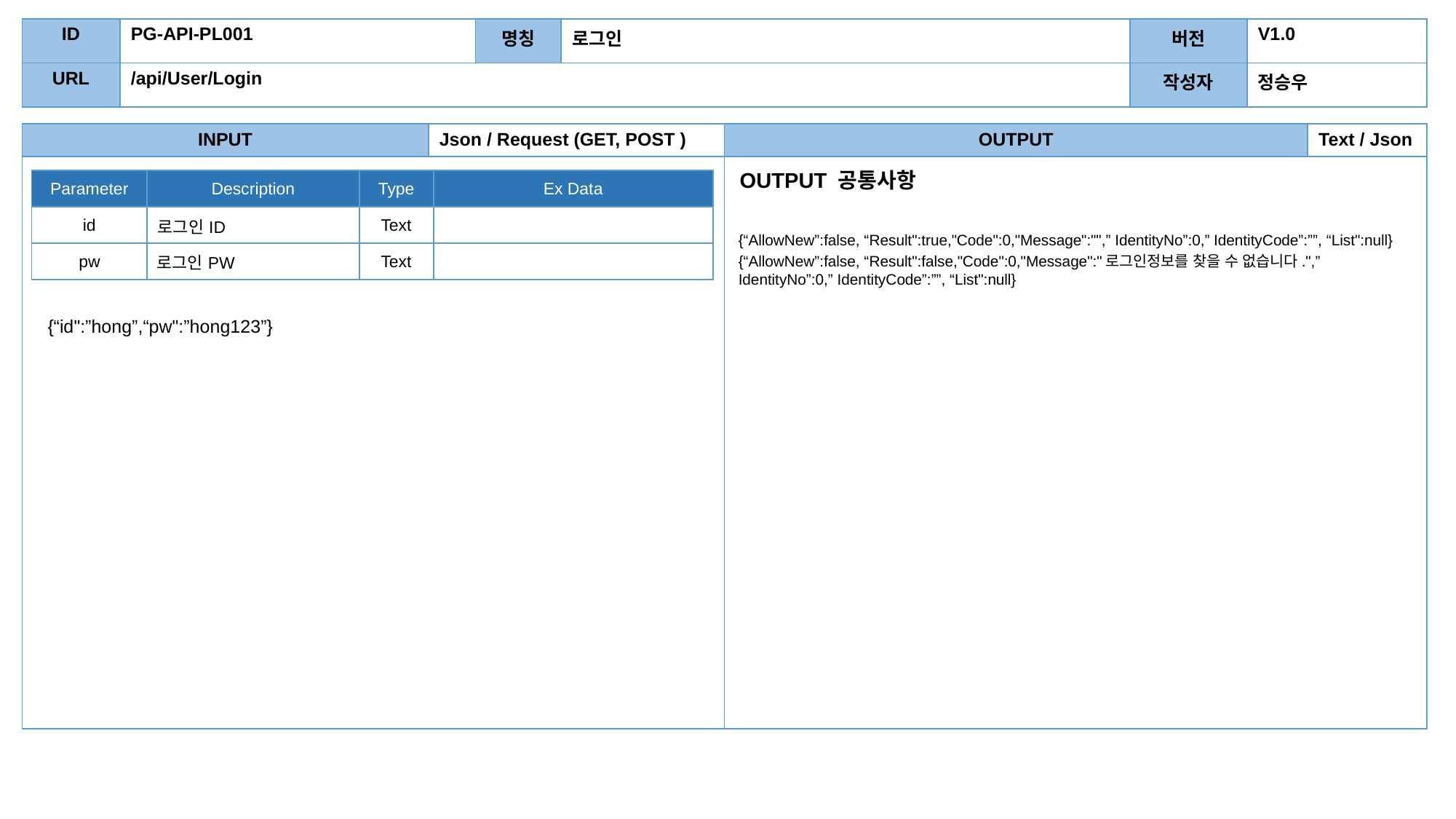

| ID | PG-API-PL001 | 명칭 | 로그인 | 버전 | V1.0 |
| --- | --- | --- | --- | --- | --- |
| URL | /api/User/Login |  |  | 작성자 | 정승우 |
| INPUT | Json / Request (GET, POST ) | OUTPUT | Text / Json |
| --- | --- | --- | --- |
|  |  |  |  |
OUTPUT 공통사항
| Parameter | Description | Type | Ex Data |
| --- | --- | --- | --- |
| id | 로그인ID | Text |  |
| pw | 로그인PW | Text |  |
{“AllowNew”:false, “Result":true,"Code":0,"Message":"",” IdentityNo”:0,” IdentityCode”:””, “List":null}
{“AllowNew”:false, “Result":false,"Code":0,"Message":"로그인정보를 찾을 수 없습니다.",”
IdentityNo”:0,” IdentityCode”:””, “List":null}

{“id":”hong”,“pw":”hong123”}